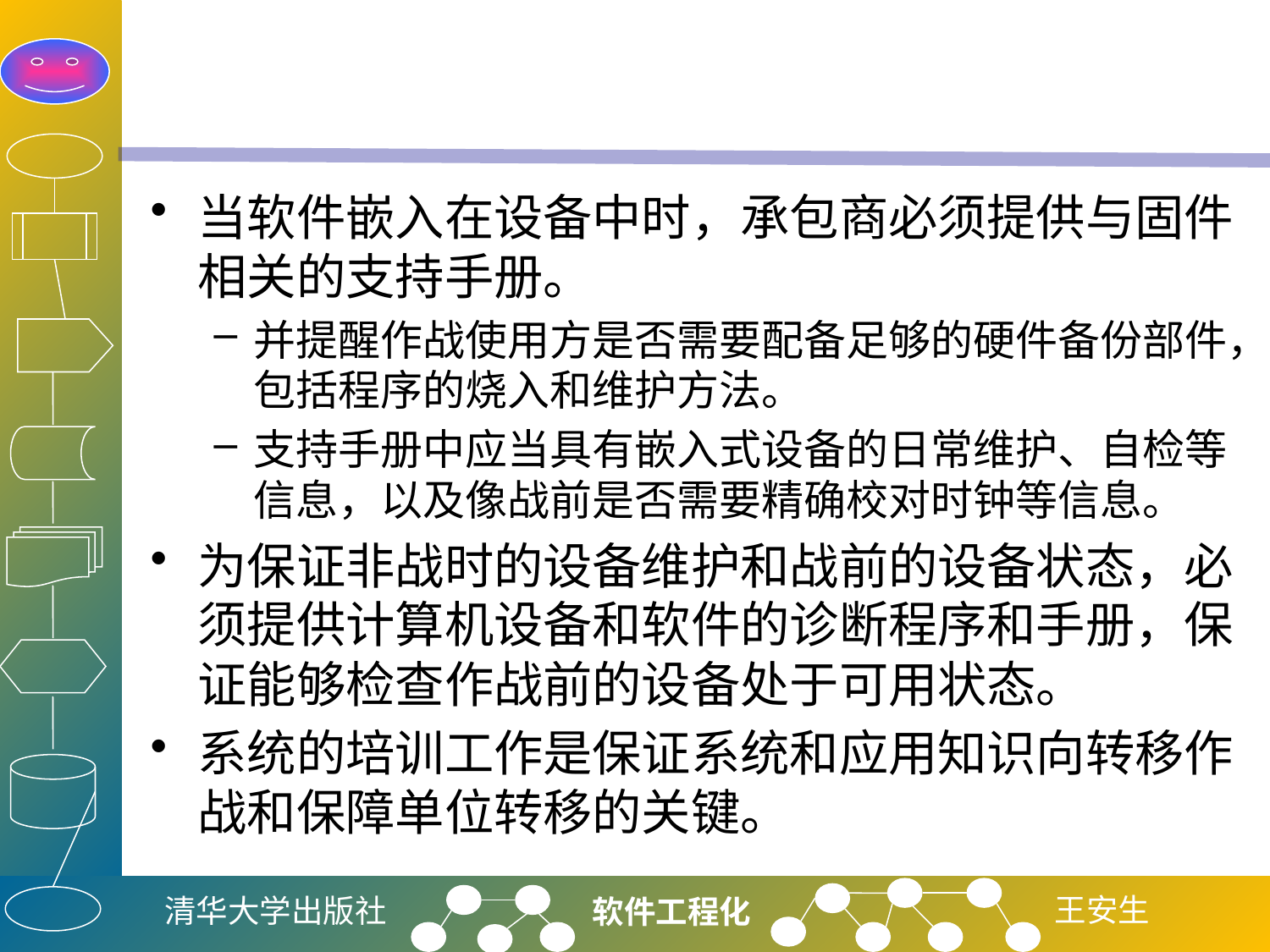

#
当软件嵌入在设备中时，承包商必须提供与固件相关的支持手册。
并提醒作战使用方是否需要配备足够的硬件备份部件，包括程序的烧入和维护方法。
支持手册中应当具有嵌入式设备的日常维护、自检等信息，以及像战前是否需要精确校对时钟等信息。
为保证非战时的设备维护和战前的设备状态，必须提供计算机设备和软件的诊断程序和手册，保证能够检查作战前的设备处于可用状态。
系统的培训工作是保证系统和应用知识向转移作战和保障单位转移的关键。